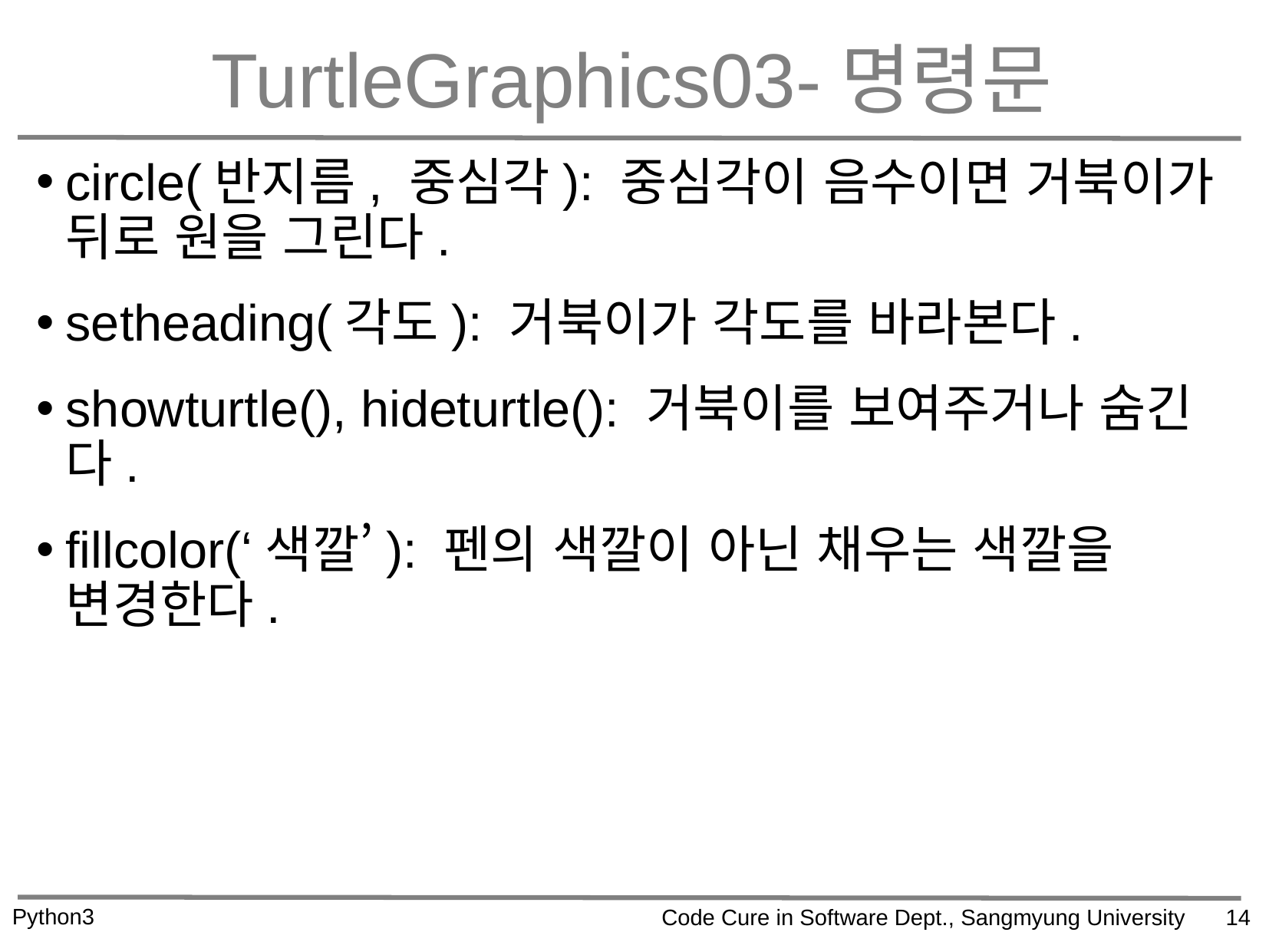

# TurtleGraphics03-명령문
circle(반지름, 중심각): 중심각이 음수이면 거북이가 뒤로 원을 그린다.
setheading(각도): 거북이가 각도를 바라본다.
showturtle(), hideturtle(): 거북이를 보여주거나 숨긴다.
fillcolor(‘색깔’): 펜의 색깔이 아닌 채우는 색깔을 변경한다.